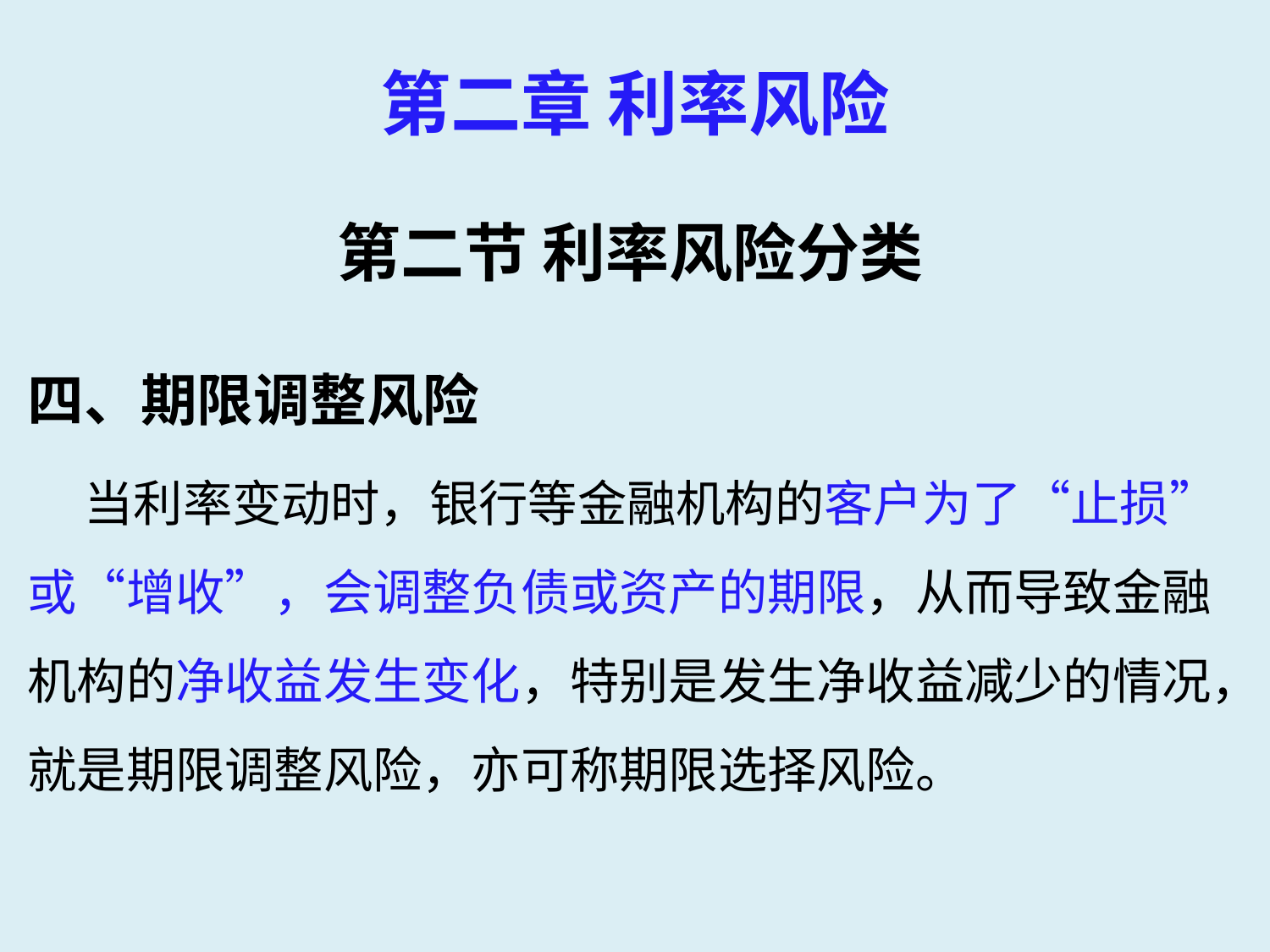

# 第二章 利率风险
第二节 利率风险分类

四、期限调整风险
    当利率变动时，银行等金融机构的客户为了“止损”或“增收”，会调整负债或资产的期限，从而导致金融机构的净收益发生变化，特别是发生净收益减少的情况，就是期限调整风险，亦可称期限选择风险。